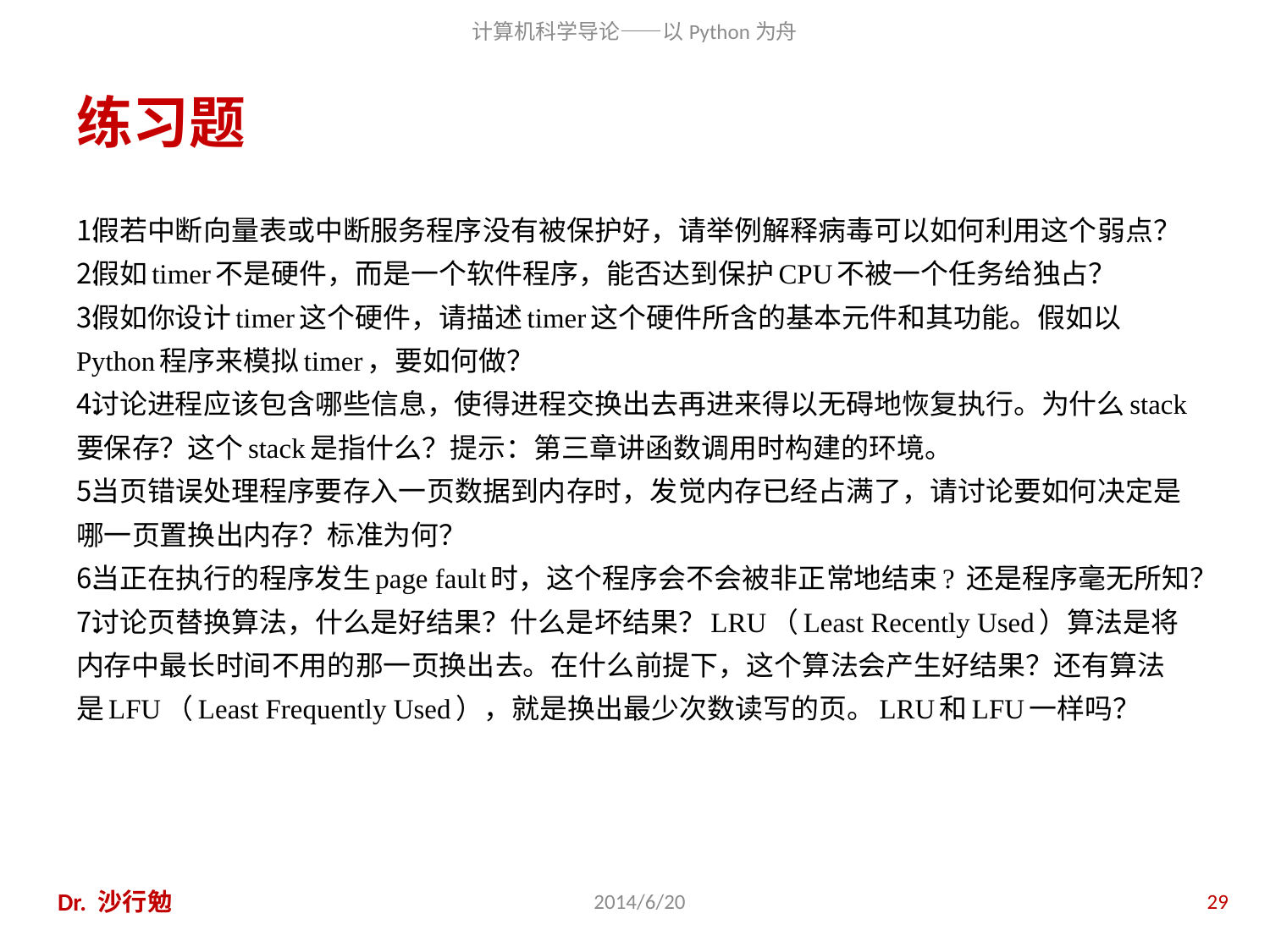

# 练习题
假若中断向量表或中断服务程序没有被保护好，请举例解释病毒可以如何利用这个弱点？
假如timer不是硬件，而是一个软件程序，能否达到保护CPU不被一个任务给独占？
假如你设计timer这个硬件，请描述timer这个硬件所含的基本元件和其功能。假如以Python程序来模拟timer，要如何做？
讨论进程应该包含哪些信息，使得进程交换出去再进来得以无碍地恢复执行。为什么stack要保存？这个stack是指什么？提示：第三章讲函数调用时构建的环境。
当页错误处理程序要存入一页数据到内存时，发觉内存已经占满了，请讨论要如何决定是哪一页置换出内存？标准为何？
当正在执行的程序发生page fault时，这个程序会不会被非正常地结束? 还是程序毫无所知？
讨论页替换算法，什么是好结果？什么是坏结果？LRU（Least Recently Used）算法是将内存中最长时间不用的那一页换出去。在什么前提下，这个算法会产生好结果？还有算法是LFU（Least Frequently Used），就是换出最少次数读写的页。LRU和LFU一样吗？
Dr. 沙行勉
2014/6/20
29